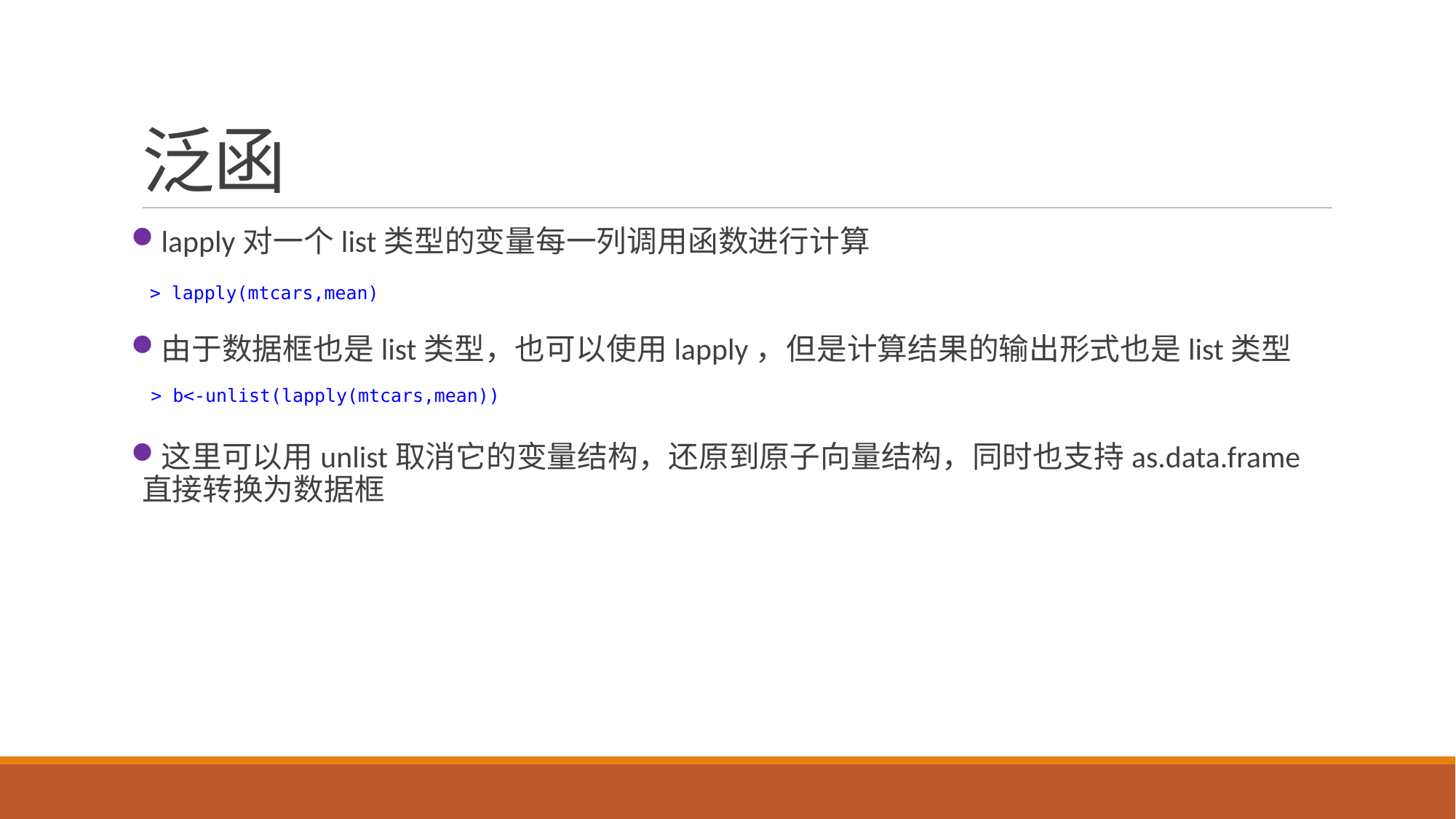

# 泛函
lapply对一个list类型的变量每一列调用函数进行计算

由于数据框也是list类型，也可以使用lapply，但是计算结果的输出形式也是list类型

这里可以用unlist取消它的变量结构，还原到原子向量结构，同时也支持as.data.frame直接转换为数据框
> lapply(mtcars,mean)
> b<-unlist(lapply(mtcars,mean))